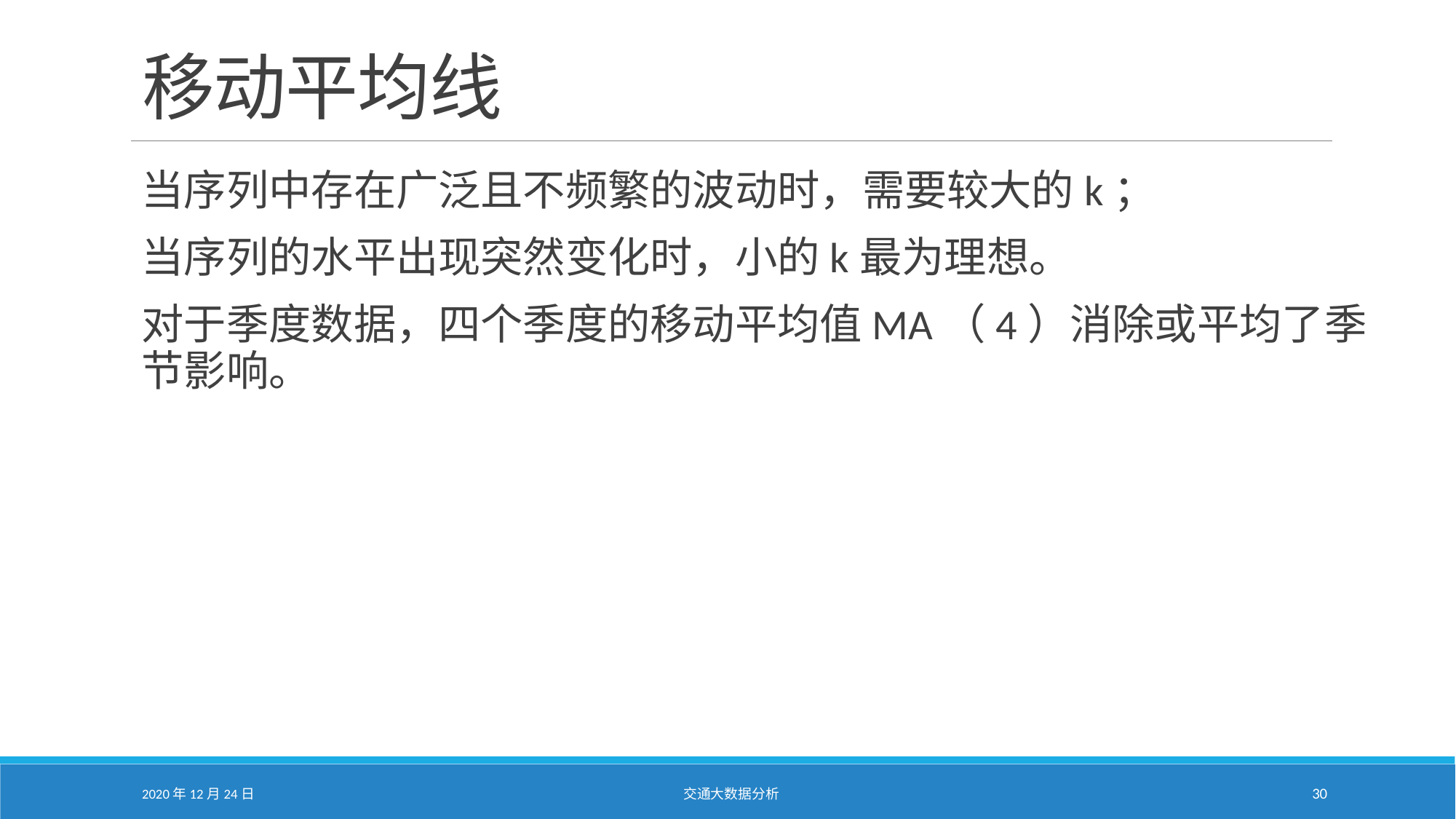

# 移动平均线
当序列中存在广泛且不频繁的波动时，需要较大的k；
当序列的水平出现突然变化时，小的k最为理想。
对于季度数据，四个季度的移动平均值MA（4）消除或平均了季节影响。
2020年12月24日
交通大数据分析
30